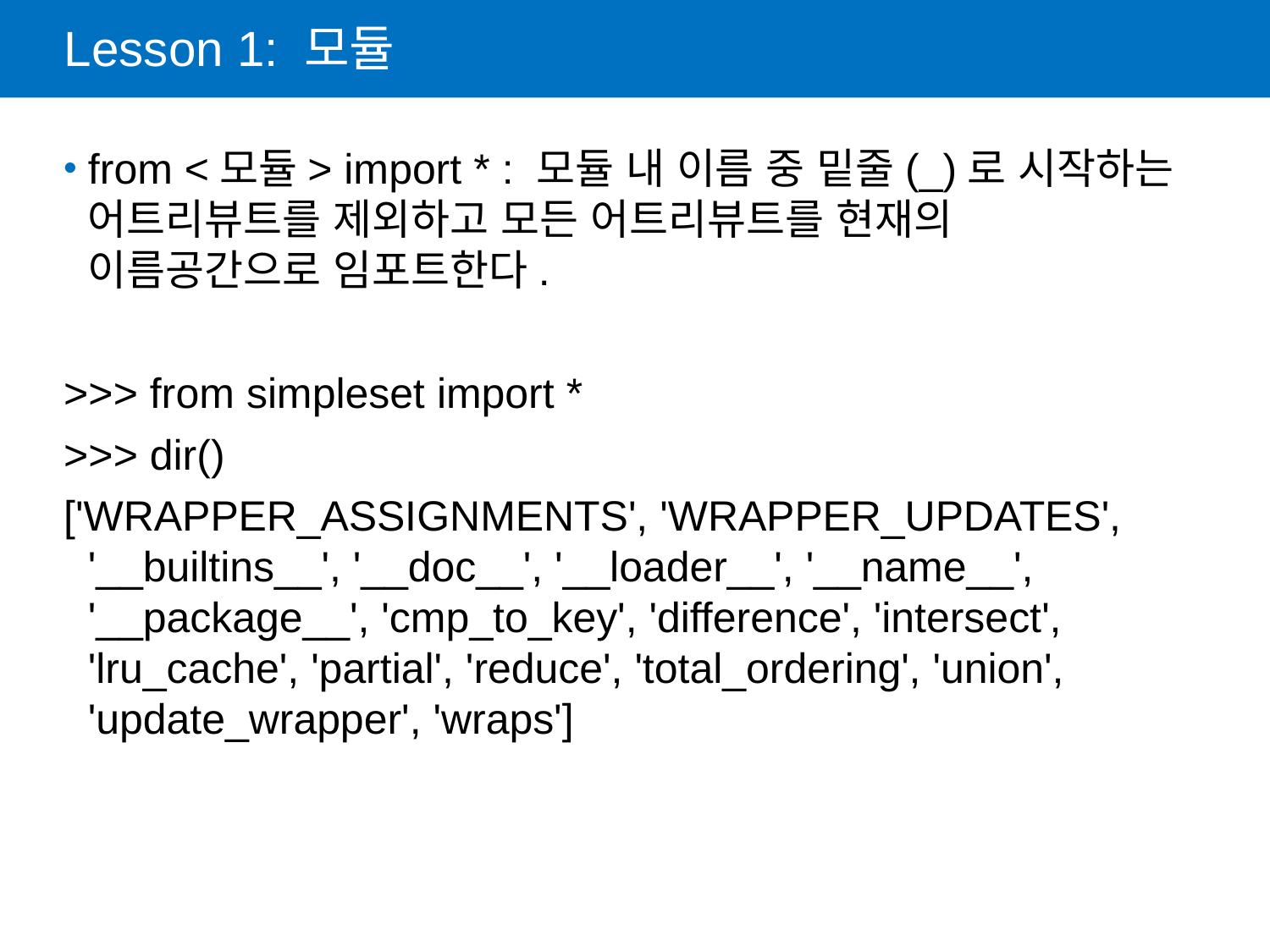

# Lesson 1: 모듈
from <모듈> import * : 모듈 내 이름 중 밑줄(_)로 시작하는 어트리뷰트를 제외하고 모든 어트리뷰트를 현재의 이름공간으로 임포트한다.

>>> from simpleset import *
>>> dir()
['WRAPPER_ASSIGNMENTS', 'WRAPPER_UPDATES', '__builtins__', '__doc__', '__loader__', '__name__', '__package__', 'cmp_to_key', 'difference', 'intersect', 'lru_cache', 'partial', 'reduce', 'total_ordering', 'union', 'update_wrapper', 'wraps']